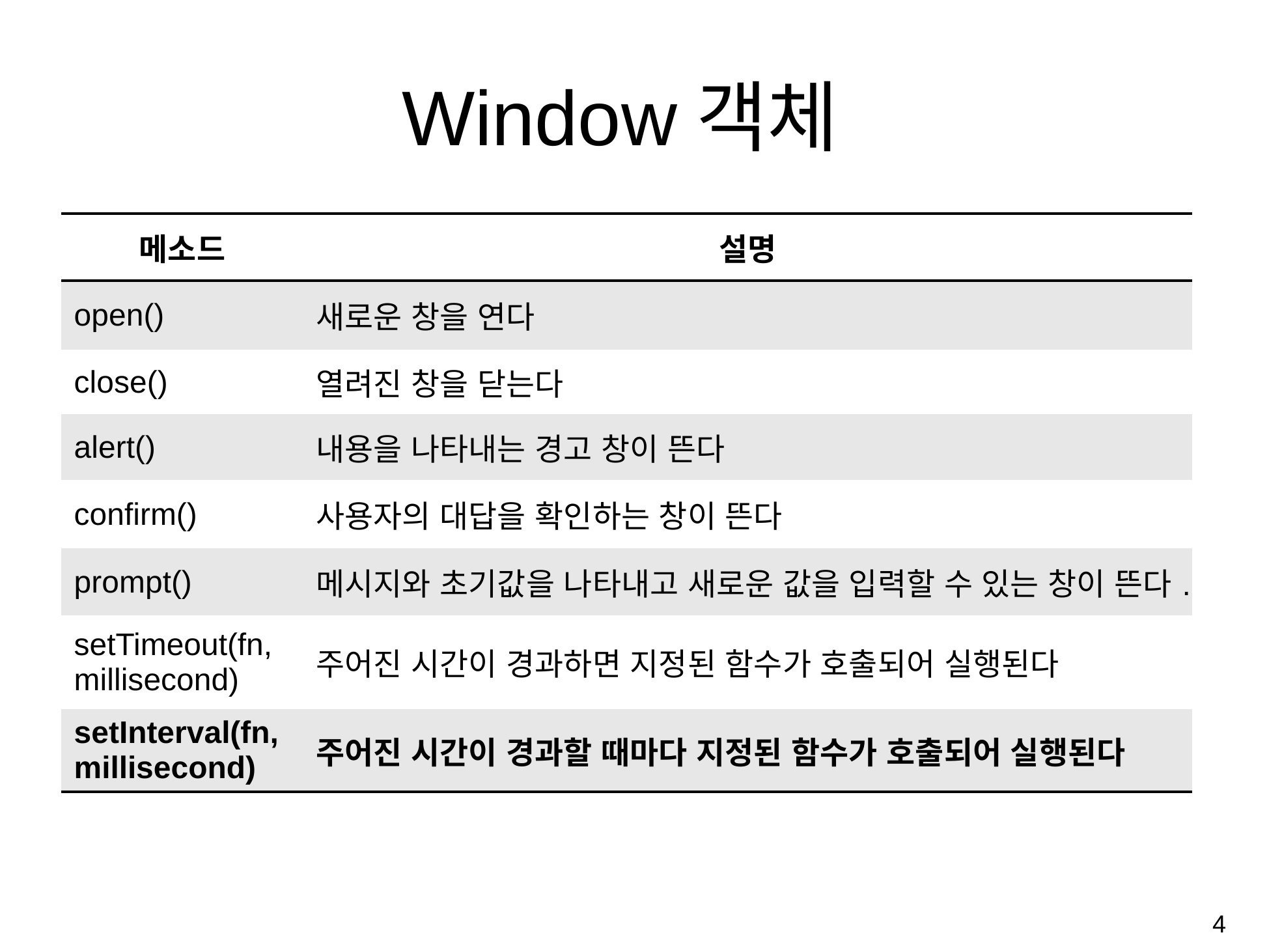

# Window객체

| 메소드 | 설명 |
| --- | --- |
| open() | 새로운 창을 연다 |
| close() | 열려진 창을 닫는다 |
| alert() | 내용을 나타내는 경고 창이 뜬다 |
| confirm() | 사용자의 대답을 확인하는 창이 뜬다 |
| prompt() | 메시지와 초기값을 나타내고 새로운 값을 입력할 수 있는 창이 뜬다. |
| setTimeout(fn, millisecond) | 주어진 시간이 경과하면 지정된 함수가 호출되어 실행된다 |
| setInterval(fn, millisecond) | 주어진 시간이 경과할 때마다 지정된 함수가 호출되어 실행된다 |
4